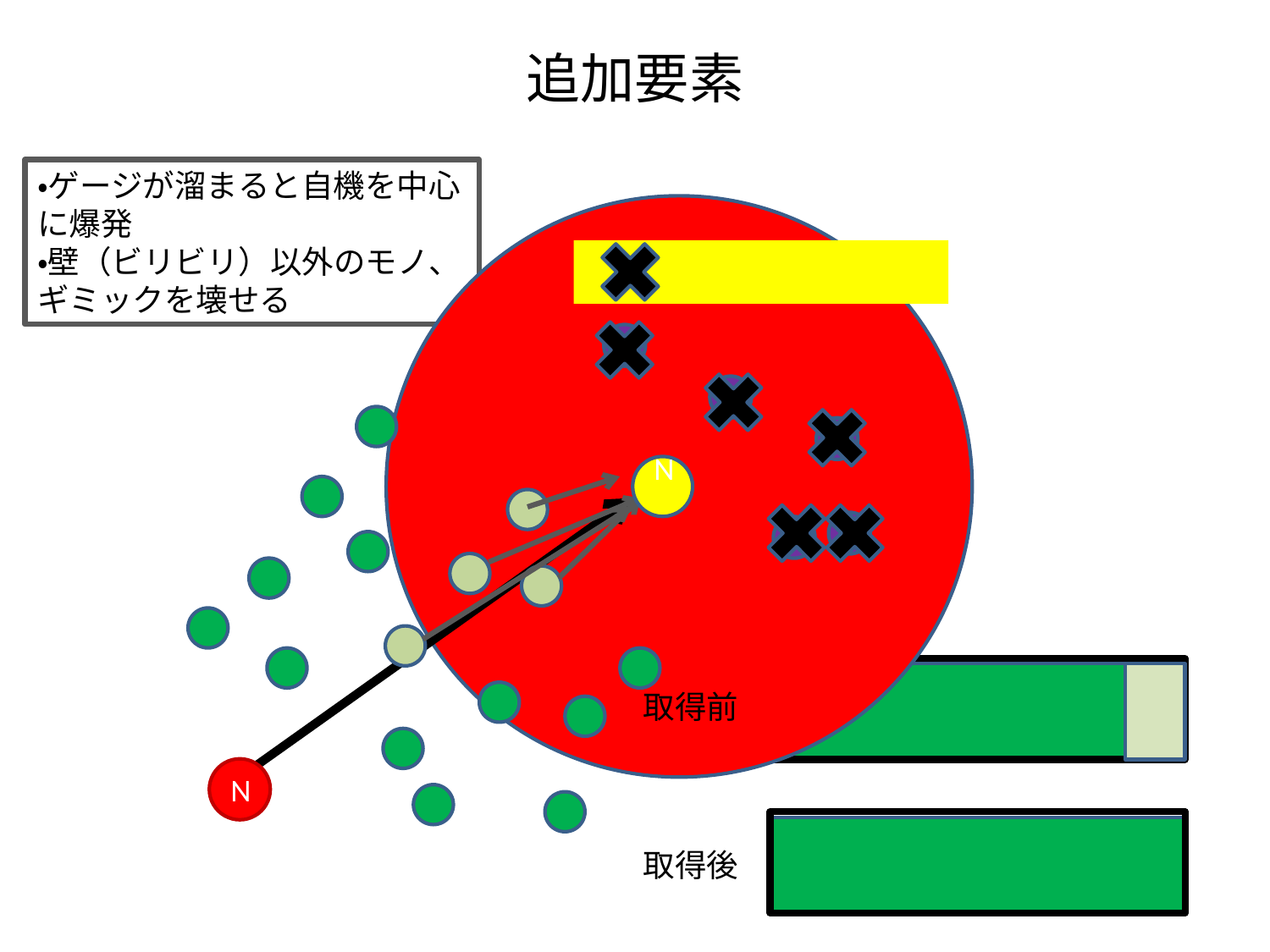

# 追加要素
・ゲージが溜まると自機を中心に爆発
・壁（ビリビリ）以外のモノ、ギミックを壊せる

N

取得前
N

取得後